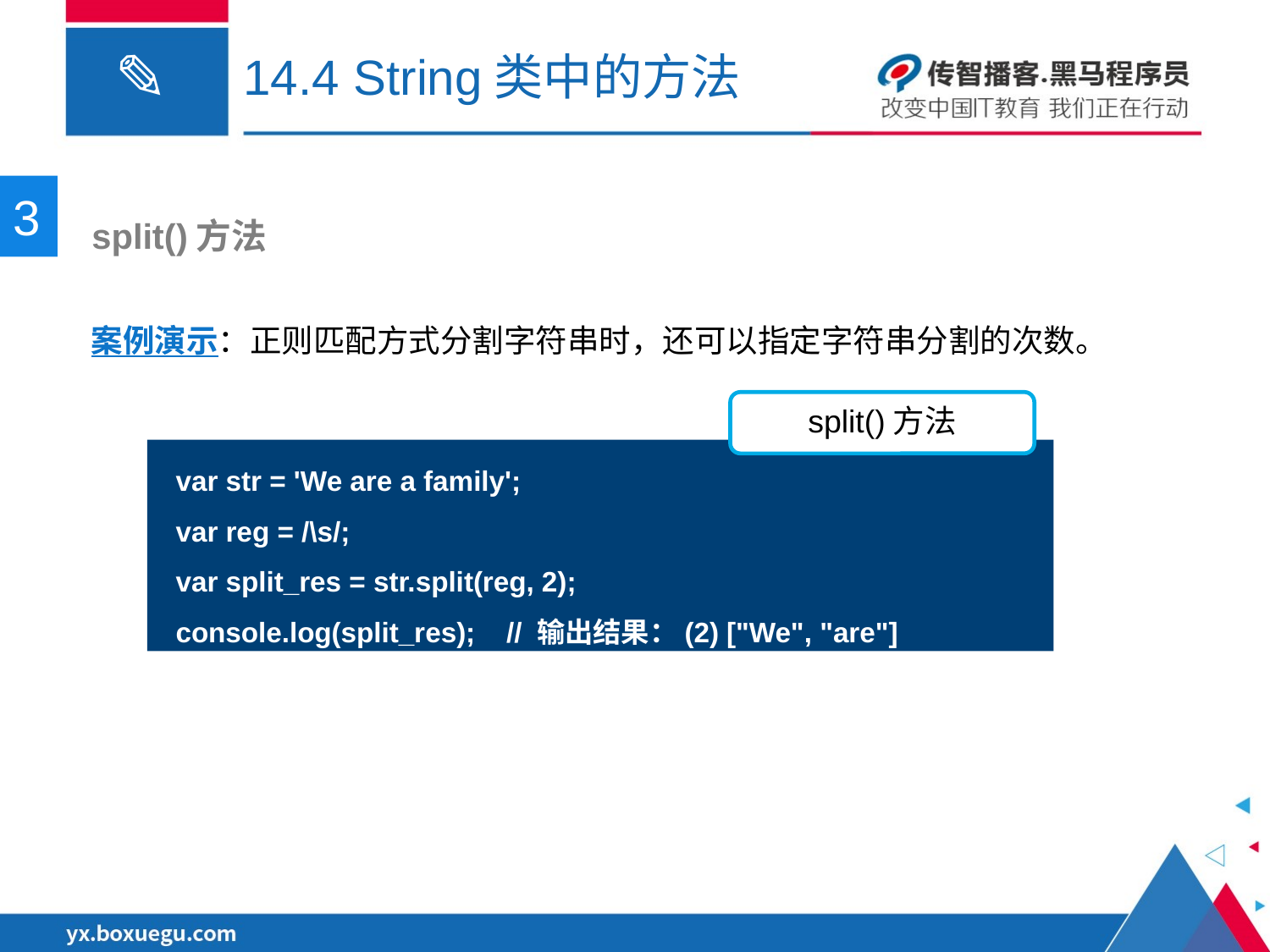

# 14.4 String类中的方法

3
  split()方法
案例演示：正则匹配方式分割字符串时，还可以指定字符串分割的次数。
split()方法

var str = 'We are a family';
var reg = /\s/;
var split_res = str.split(reg, 2);
console.log(split_res);    // 输出结果：(2) ["We", "are"]